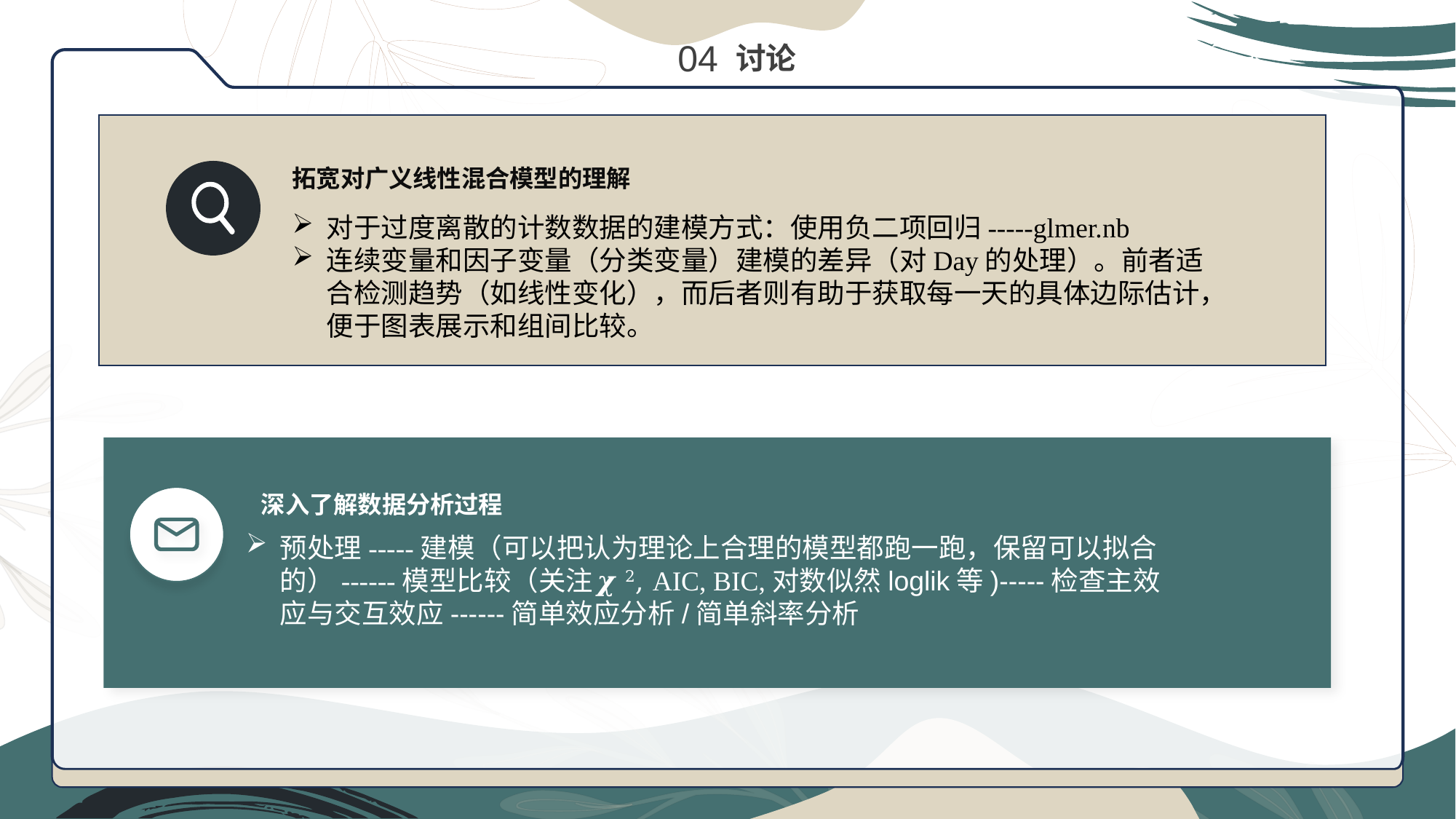

04
讨论

拓宽对广义线性混合模型的理解

对于过度离散的计数数据的建模方式：使用负二项回归-----glmer.nb
连续变量和因子变量（分类变量）建模的差异（对Day的处理）。前者适合检测趋势（如线性变化），而后者则有助于获取每一天的具体边际估计，便于图表展示和组间比较。

深入了解数据分析过程

预处理-----建模（可以把认为理论上合理的模型都跑一跑，保留可以拟合的）------模型比较（关注𝝌2, AIC, BIC,对数似然loglik等)-----检查主效应与交互效应------简单效应分析/简单斜率分析